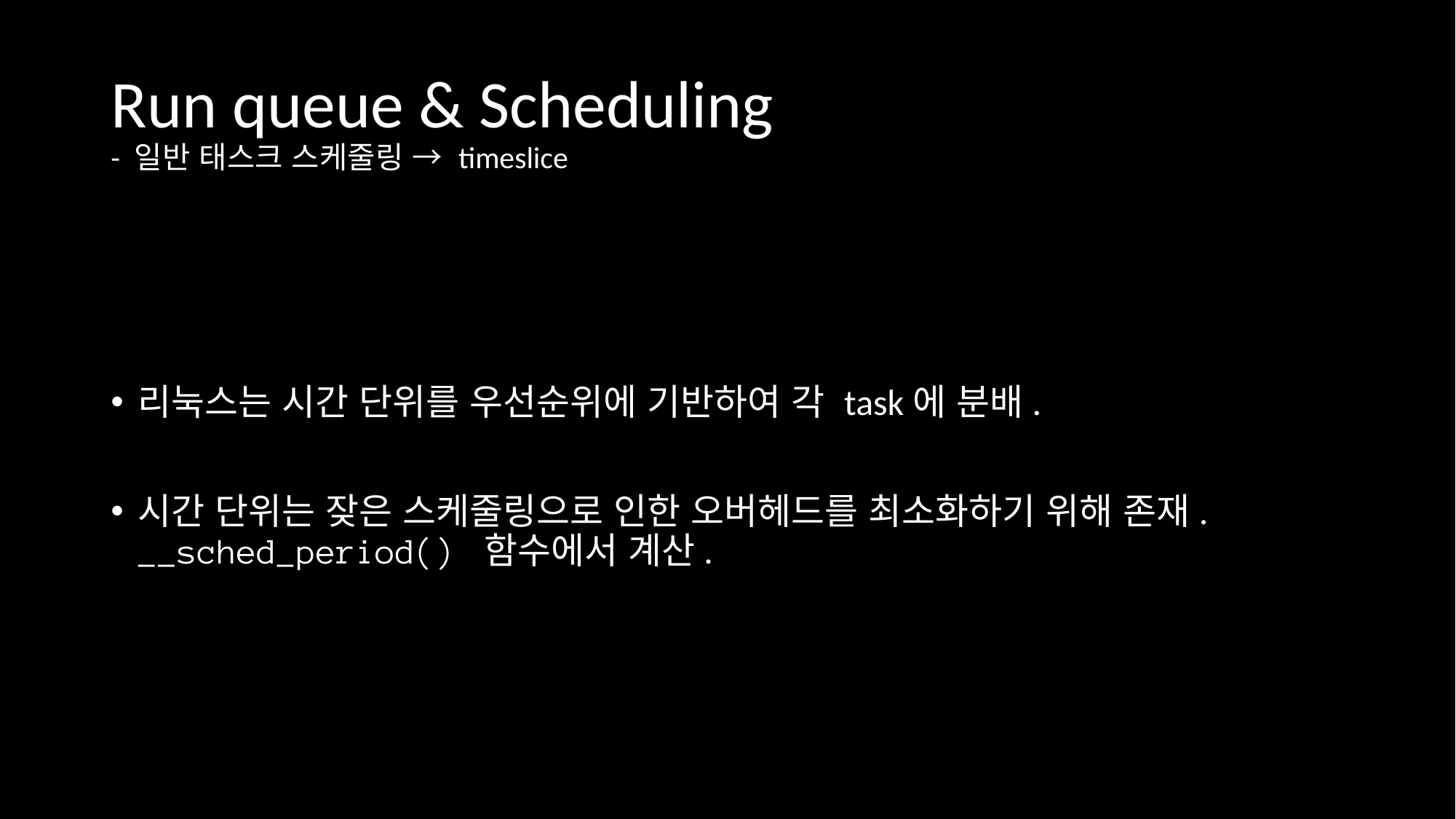

# Run queue & Scheduling - 일반 태스크 스케줄링 → timeslice
리눅스는 시간 단위를 우선순위에 기반하여 각 task에 분배.

시간 단위는 잦은 스케줄링으로 인한 오버헤드를 최소화하기 위해 존재.
__sched_period() 함수에서 계산.